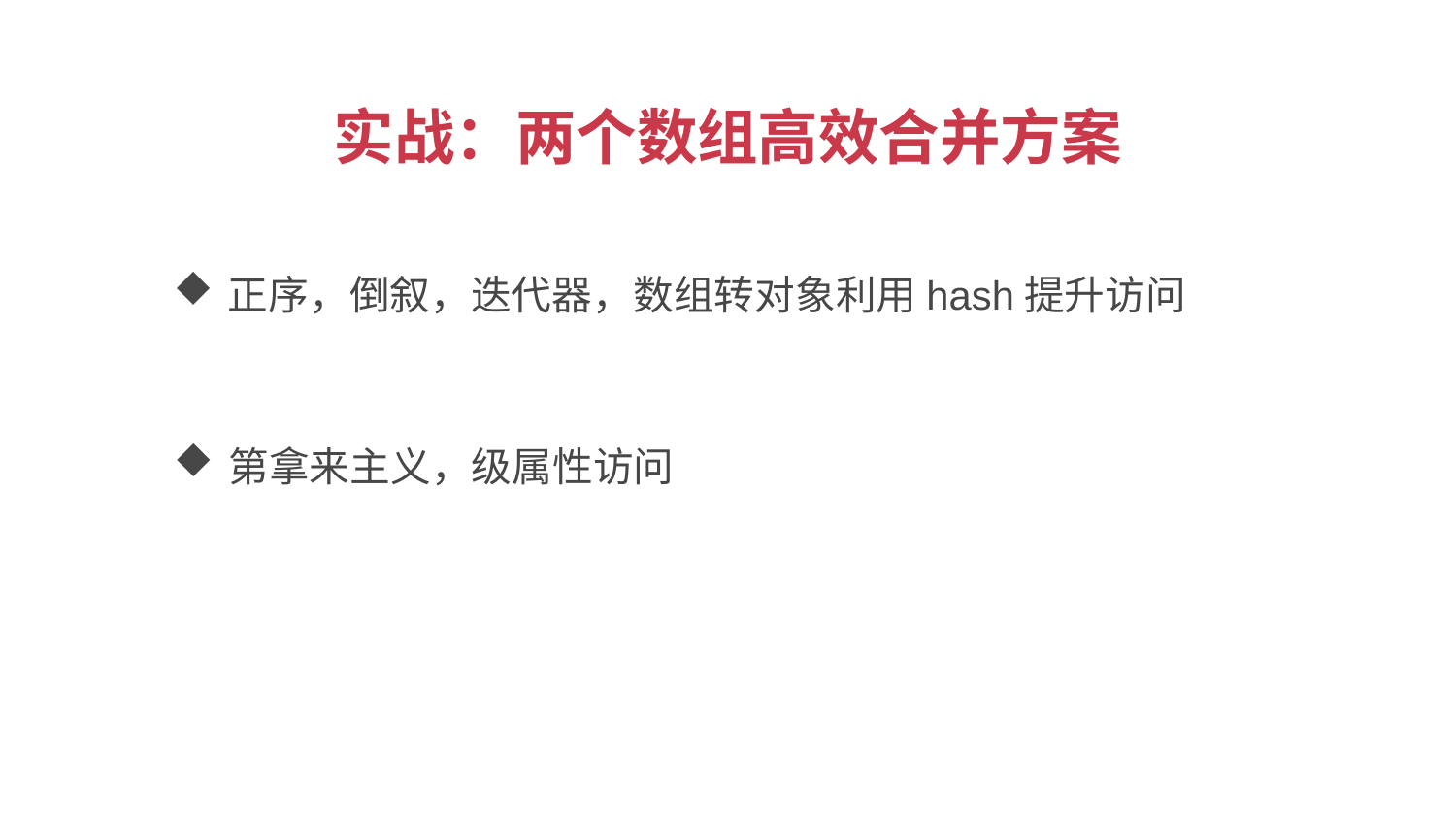

实战：两个数组高效合并方案
正序，倒叙，迭代器，数组转对象利用hash提升访问
第拿来主义，级属性访问